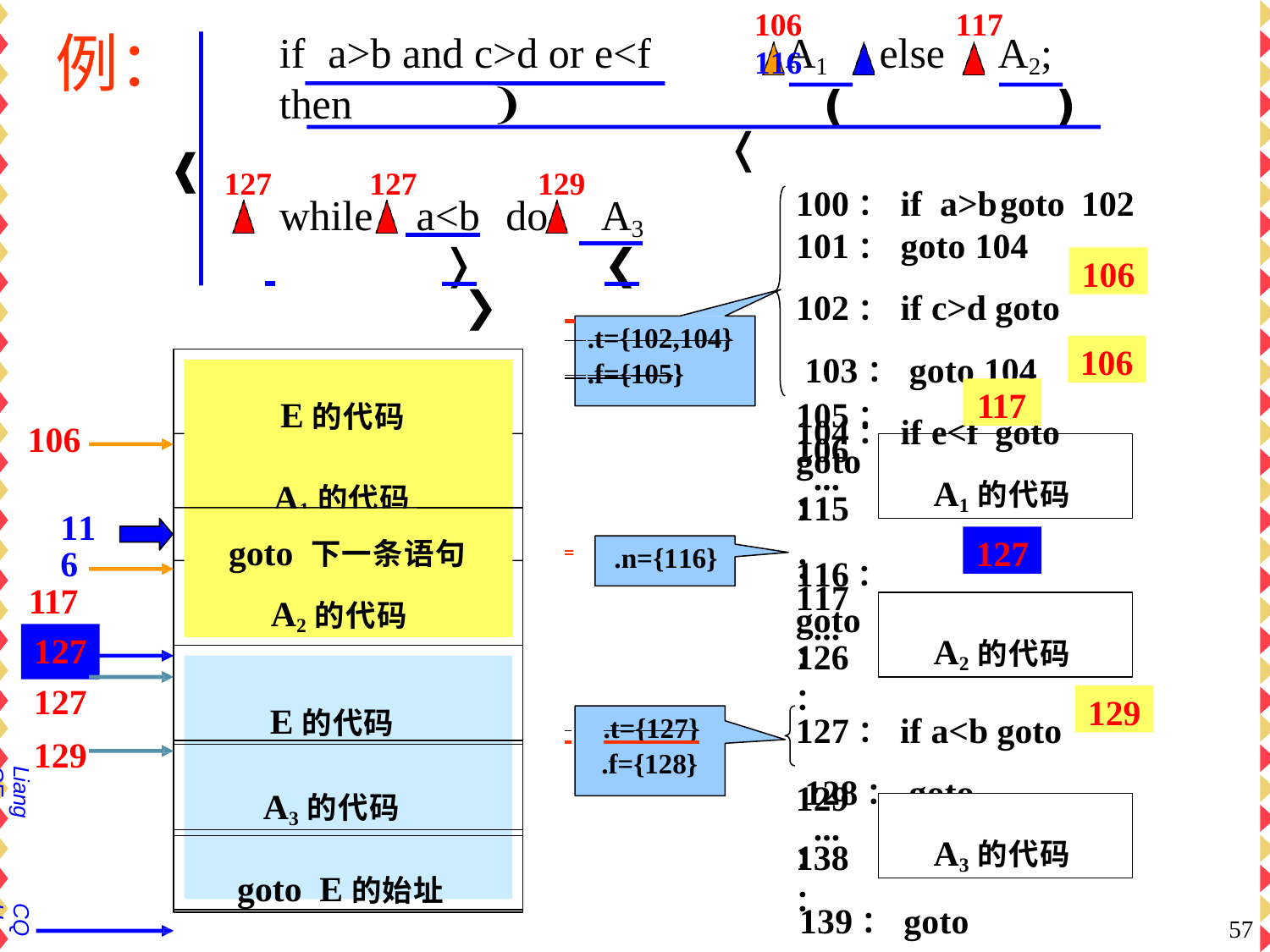

106	116
117
# 例：
if	a>b and c>d or e<f	then
A1	else	A2;

❩
❪	❫
100：if a>b	goto 102

❬

❰
127	127
129
while	 a<b	do	A3

101：goto 104  102：if c>d goto  103：goto 104  104：if e<f goto
 	❭	❮

106
—
❯

   .t={102,104}
   .f={105}

106
—

E的代码
105：goto
117
—
106
106：

A1的代码

A1的代码
...
if 语句的代码
115：

116
117
goto 下一条语句

127
116：goto

.n={116}
—

A2的代码

117：

...  126：
A2的代码

127

E的代码

127
129

129
127：if a<b goto  128：goto —
—

 	.t={127}
.f={128}
A3的代码

while 语句的代码
Liang GE
129：

...  138：
A3的代码
goto E的始址
139：goto 127
CQU
57